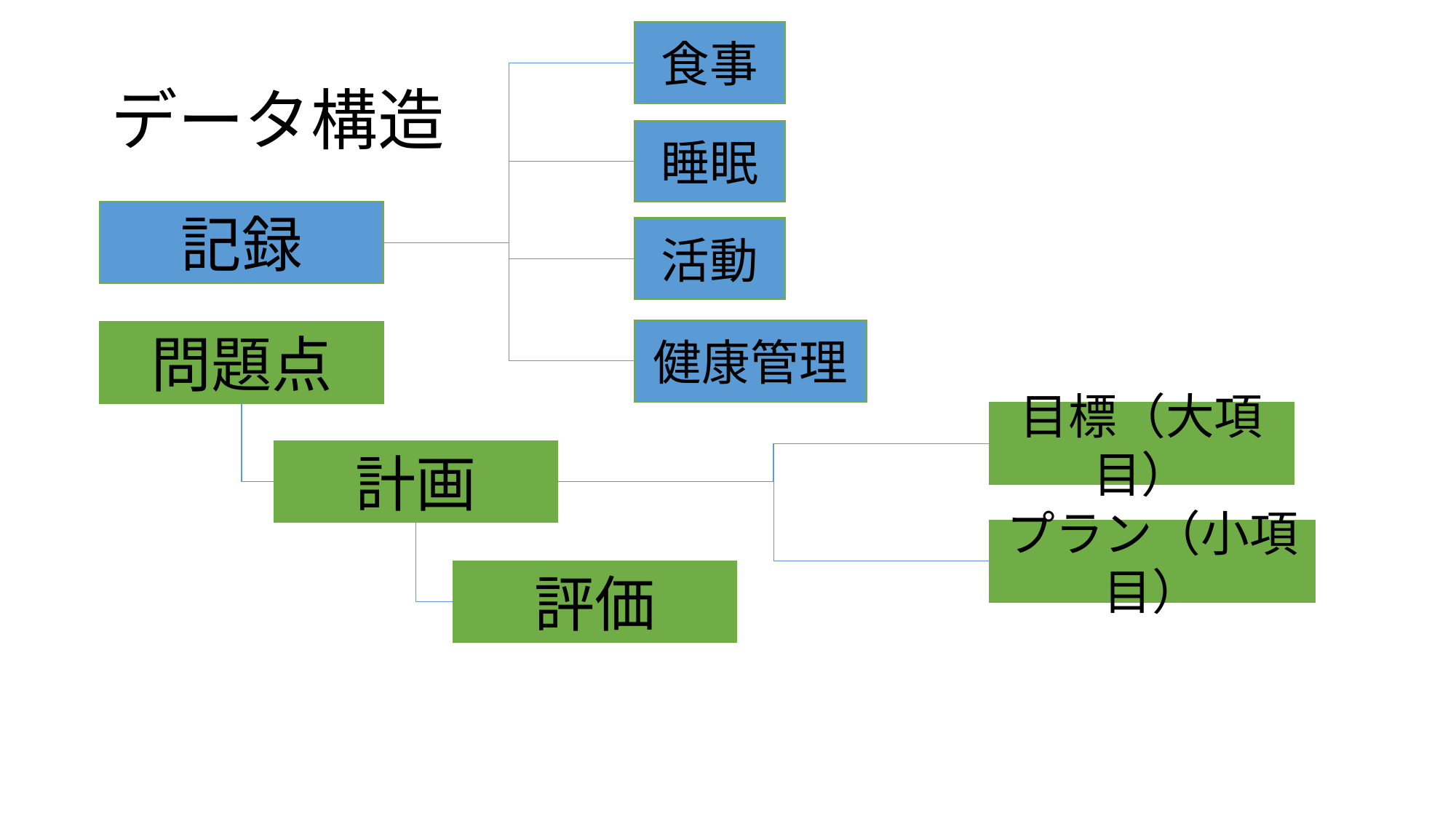

食事
# データ構造
睡眠
記録

活動
健康管理
問題点
目標（大項目）
計画
プラン（小項目）
評価